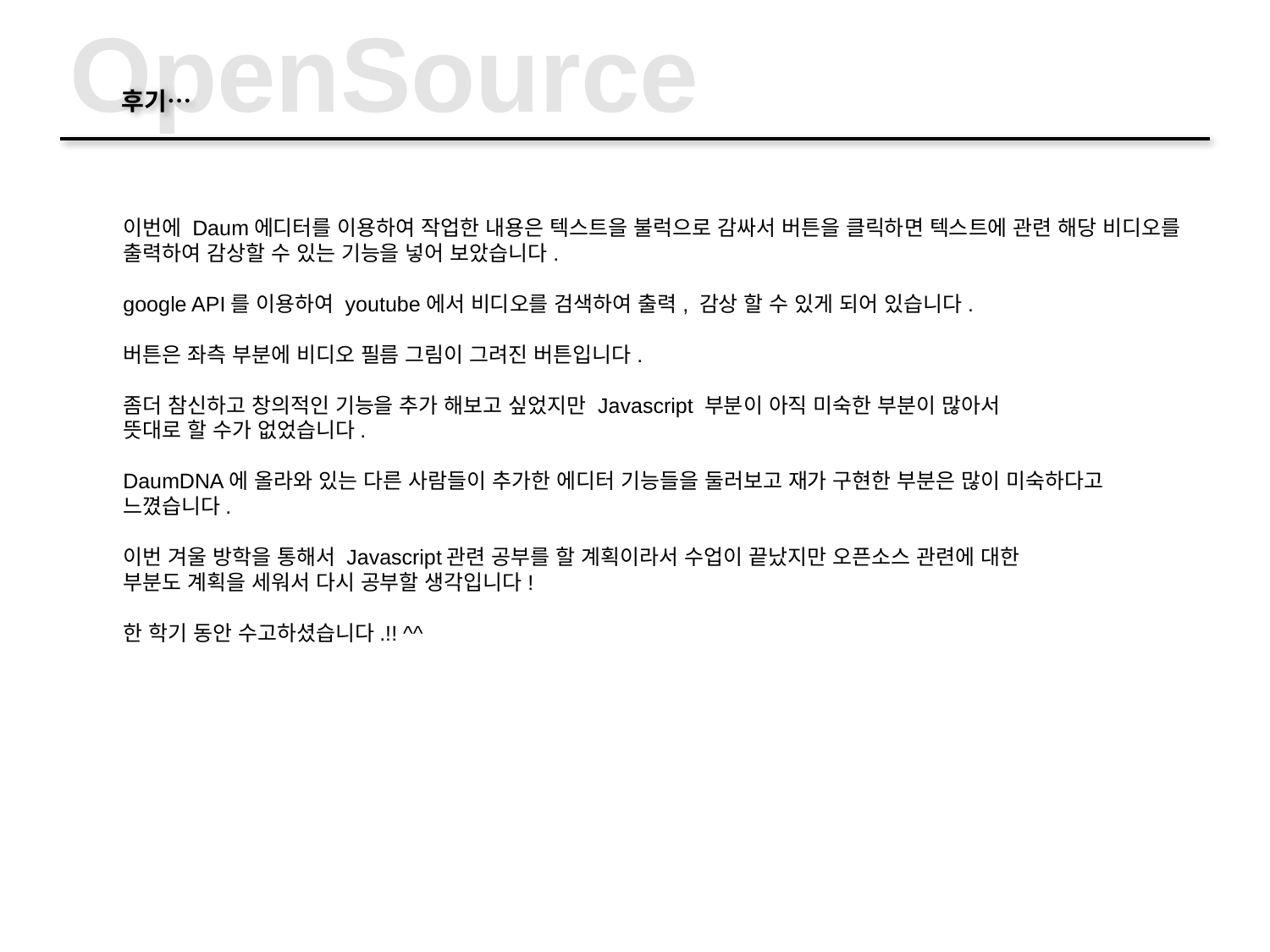

# OpenSource
후기…
이번에 Daum에디터를 이용하여 작업한 내용은 텍스트을 불럭으로 감싸서 버튼을 클릭하면 텍스트에 관련 해당 비디오를
출력하여 감상할 수 있는 기능을 넣어 보았습니다.

google API를 이용하여 youtube에서 비디오를 검색하여 출력, 감상 할 수 있게 되어 있습니다.

버튼은 좌측 부분에 비디오 필름 그림이 그려진 버튼입니다.

좀더 참신하고 창의적인 기능을 추가 해보고 싶었지만 Javascript 부분이 아직 미숙한 부분이 많아서
뜻대로 할 수가 없었습니다.

DaumDNA에 올라와 있는 다른 사람들이 추가한 에디터 기능들을 둘러보고 재가 구현한 부분은 많이 미숙하다고
느꼈습니다.

이번 겨울 방학을 통해서 Javascript관련 공부를 할 계획이라서 수업이 끝났지만 오픈소스 관련에 대한
부분도 계획을 세워서 다시 공부할 생각입니다!

한 학기 동안 수고하셨습니다.!! ^^